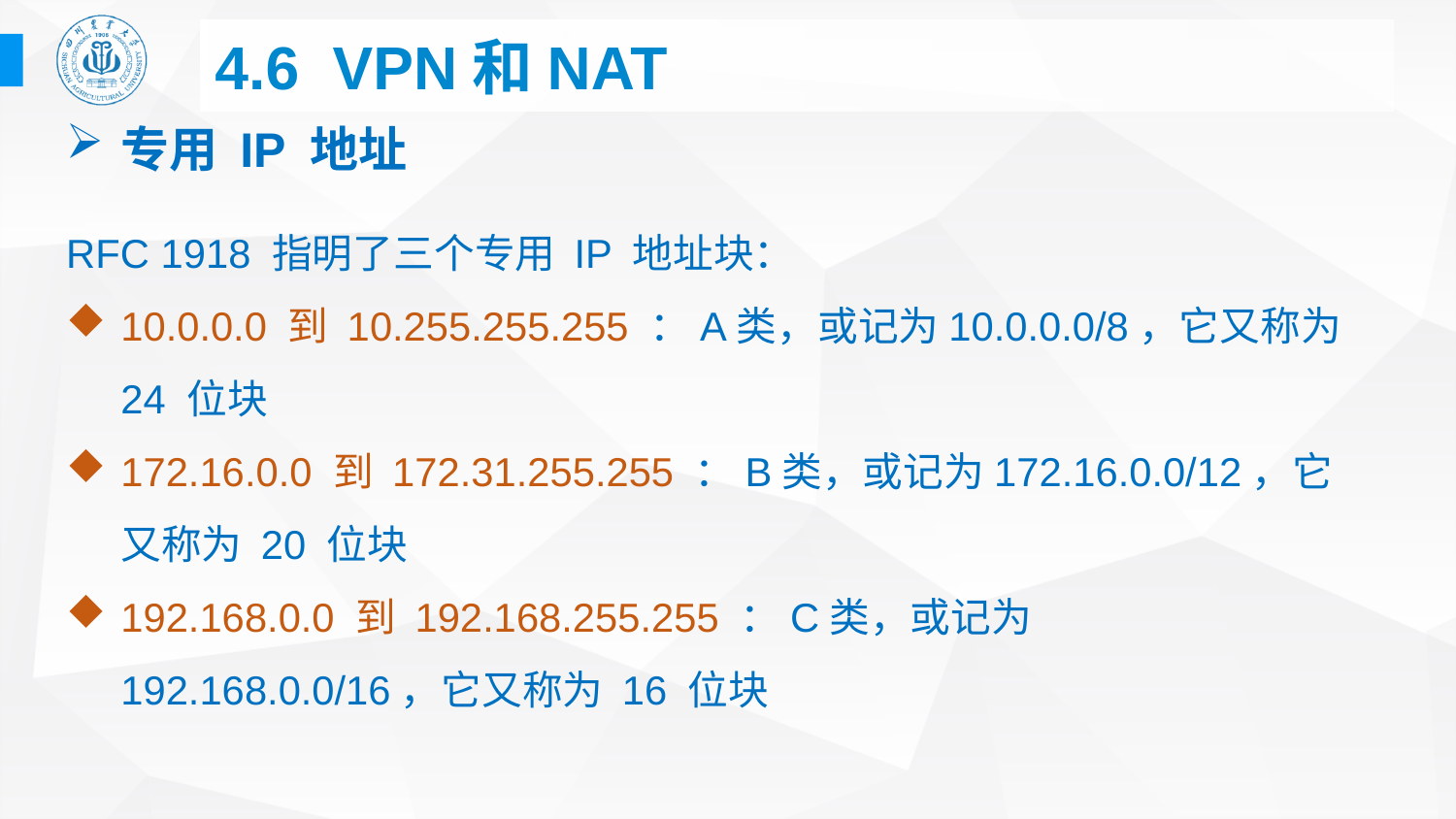

# 4.6  VPN和NAT
专用 IP 地址
RFC 1918 指明了三个专用 IP 地址块：
10.0.0.0 到 10.255.255.255 ：A类，或记为10.0.0.0/8，它又称为 24 位块
172.16.0.0 到 172.31.255.255 ：B类，或记为172.16.0.0/12，它又称为 20 位块
192.168.0.0 到 192.168.255.255 ：C类，或记为192.168.0.0/16，它又称为 16 位块